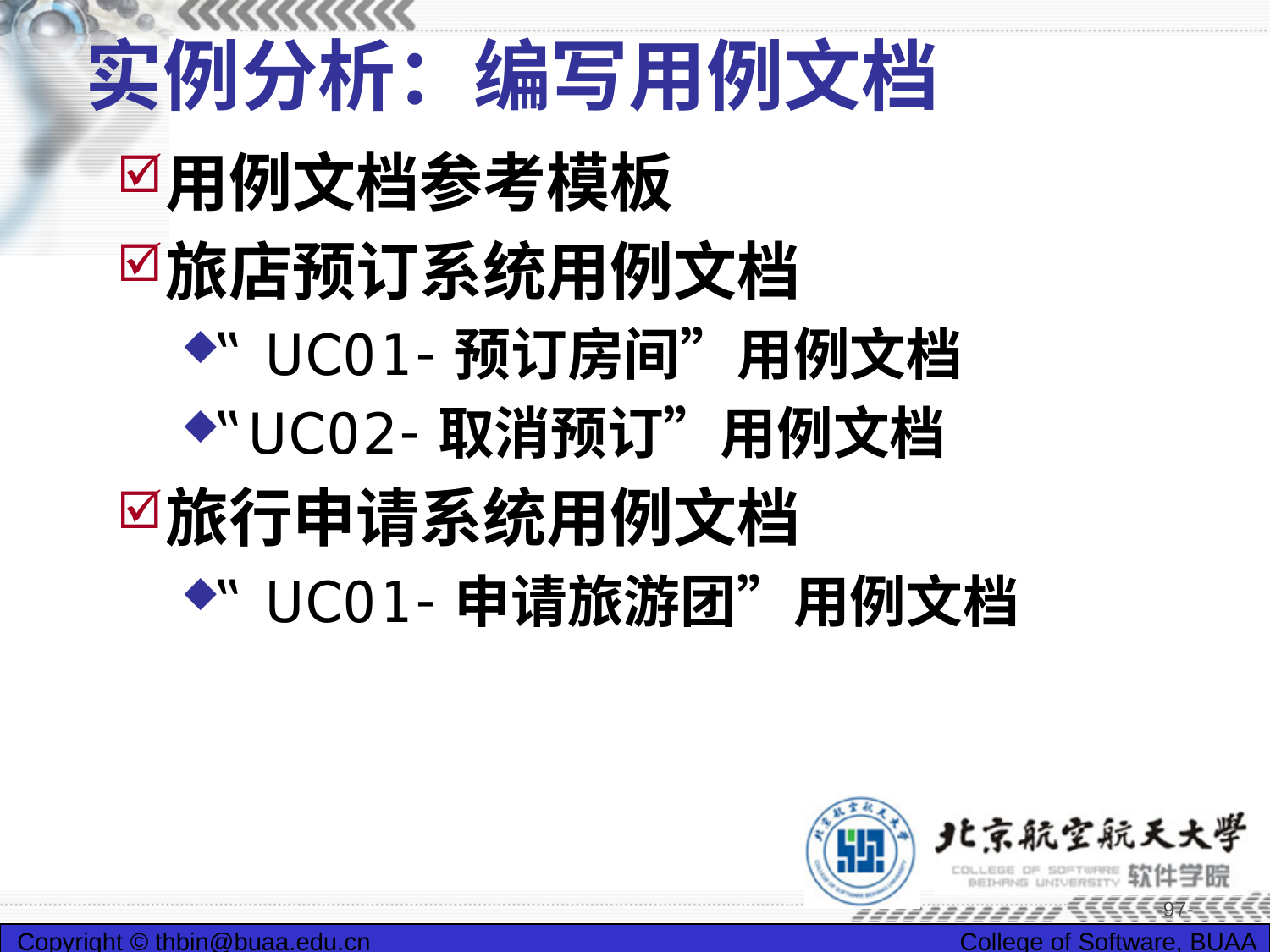

# 实例分析：编写用例文档
用例文档参考模板
旅店预订系统用例文档
“ UC01-预订房间”用例文档
“UC02-取消预订”用例文档
旅行申请系统用例文档
“ UC01-申请旅游团”用例文档
-97-